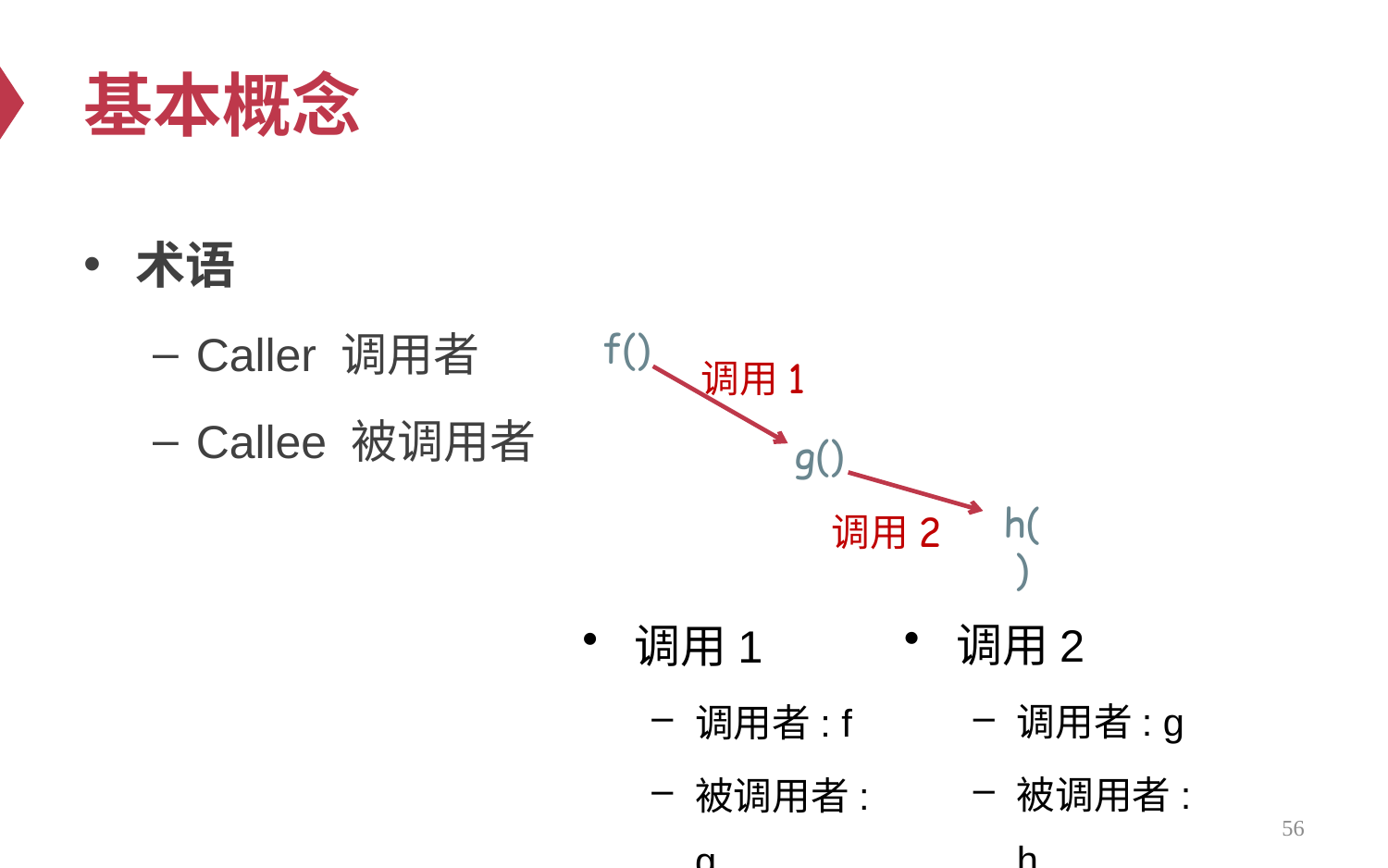

# 基本概念
术语
Caller 调用者
Callee 被调用者

f()
调用1
g()
h()
调用2
调用2
调用者: g
被调用者: h

调用1
调用者: f
被调用者: g

56